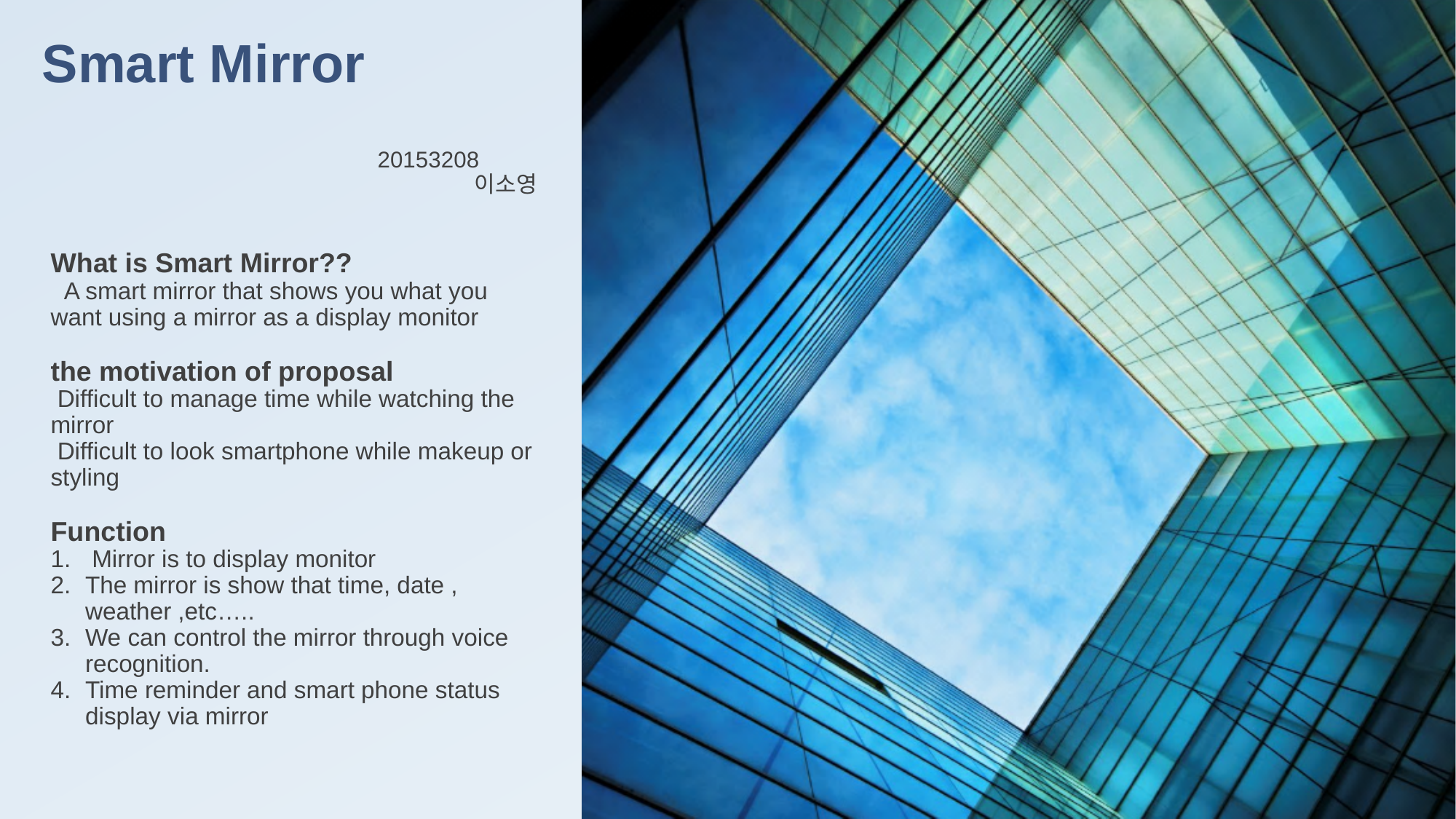

# Smart Mirror

20153208
                  이소영
What is Smart Mirror??
  A smart mirror that shows you what you want using a mirror as a display monitor

the motivation of proposal
 Difficult to manage time while watching the mirror
 Difficult to look smartphone while makeup or styling

Function
 Mirror is to display monitor
The mirror is show that time, date , weather ,etc…..
We can control the mirror through voice recognition.
Time reminder and smart phone status display via mirror